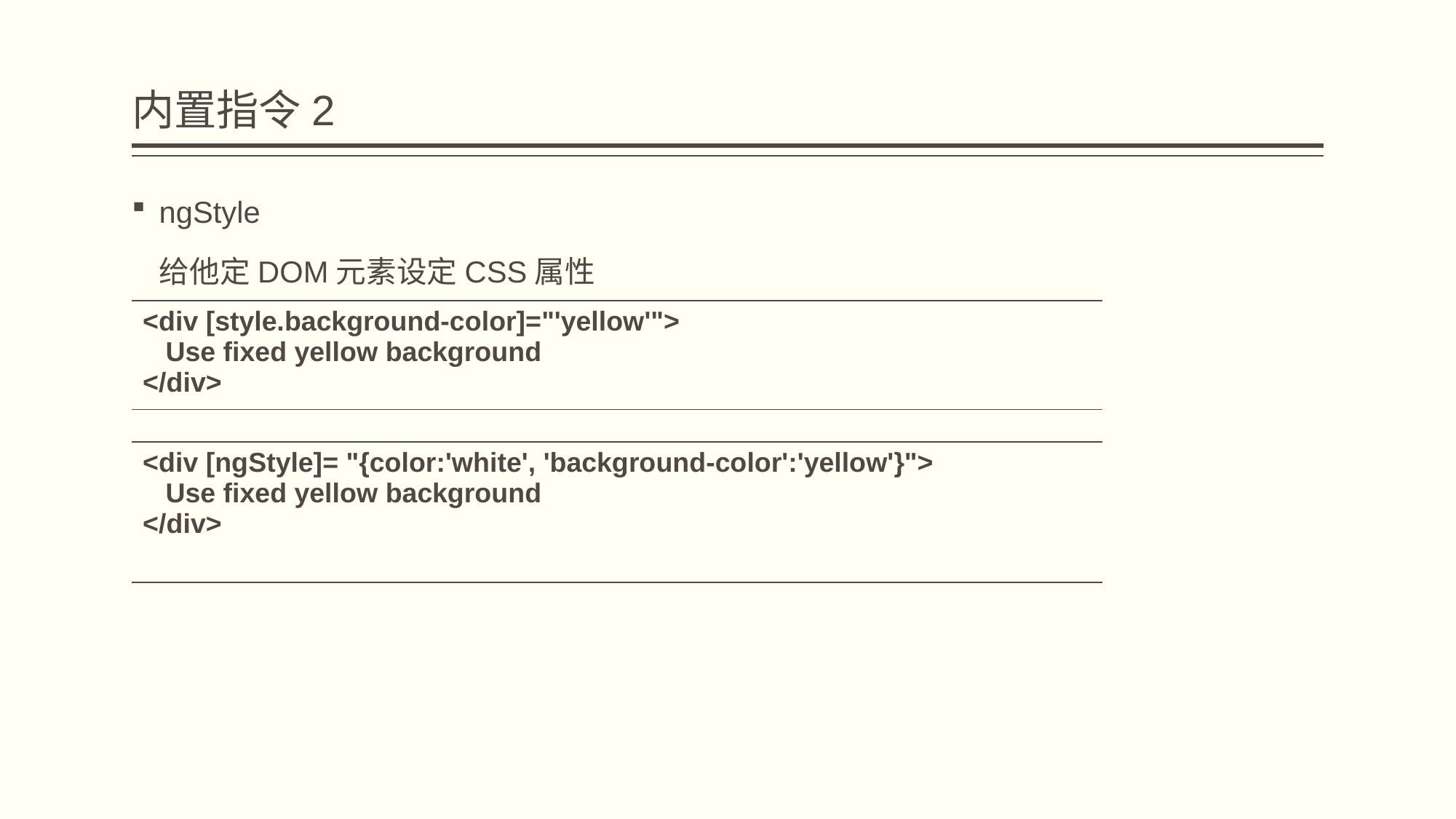

# 内置指令2
ngStyle
   给他定DOM元素设定CSS属性

| <div [style.background-color]="'yellow'"> Use fixed yellow background </div> |
| --- |
| <div [ngStyle]= "{color:'white', 'background-color':'yellow'}"> Use fixed yellow background </div> |
| --- |